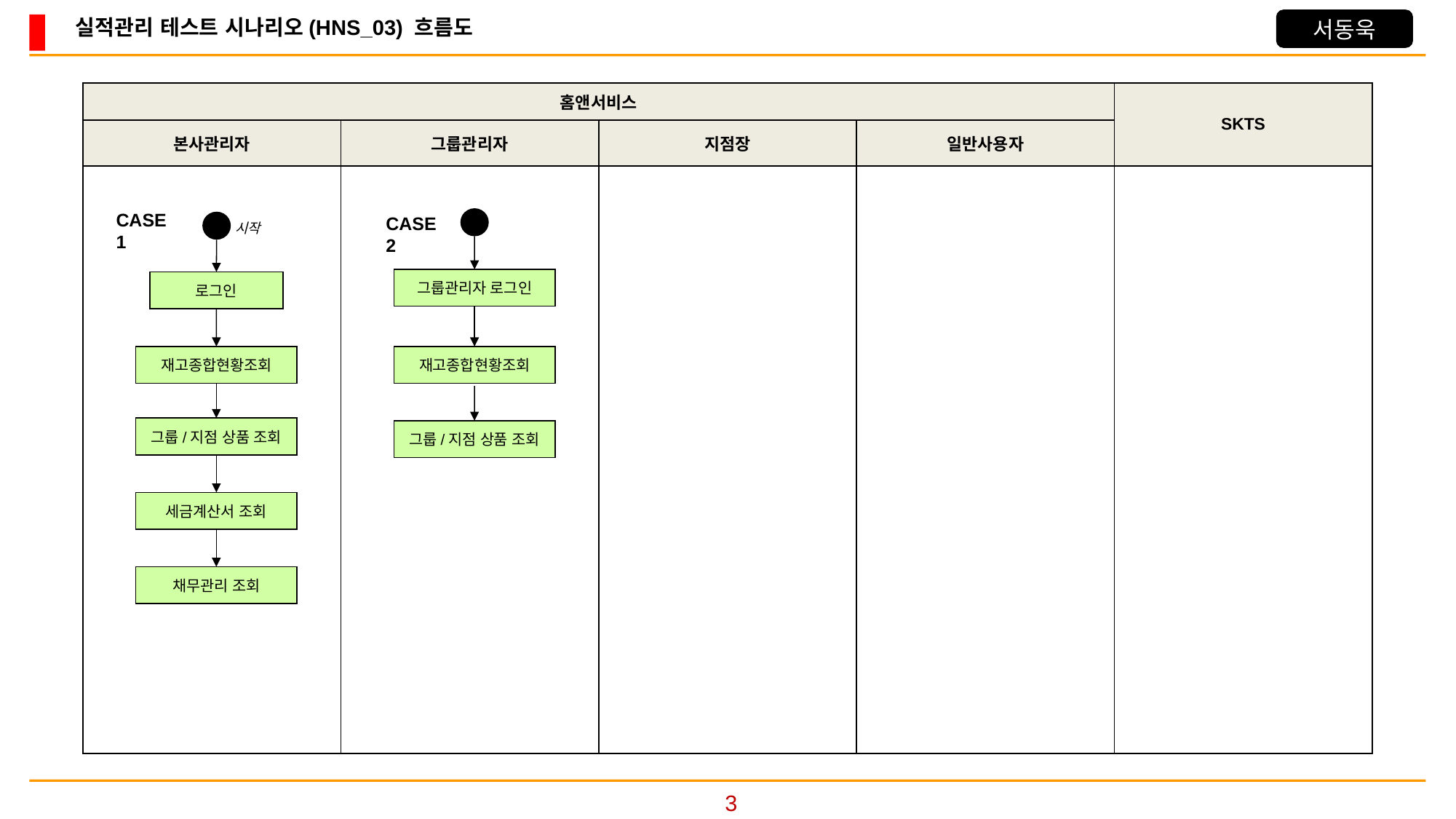

실적관리 테스트 시나리오(HNS_03) 흐름도
서동욱
| 홈앤서비스 |  |  |  | SKTS |
| --- | --- | --- | --- | --- |
| 본사관리자 | 그룹관리자 | 지점장 | 일반사용자 |  |
|  |  |  |  |  |
CASE 1
CASE 2

시작
그룹관리자 로그인
로그인
재고종합현황조회
재고종합현황조회
그룹/지점 상품 조회
그룹/지점 상품 조회
세금계산서 조회
채무관리 조회